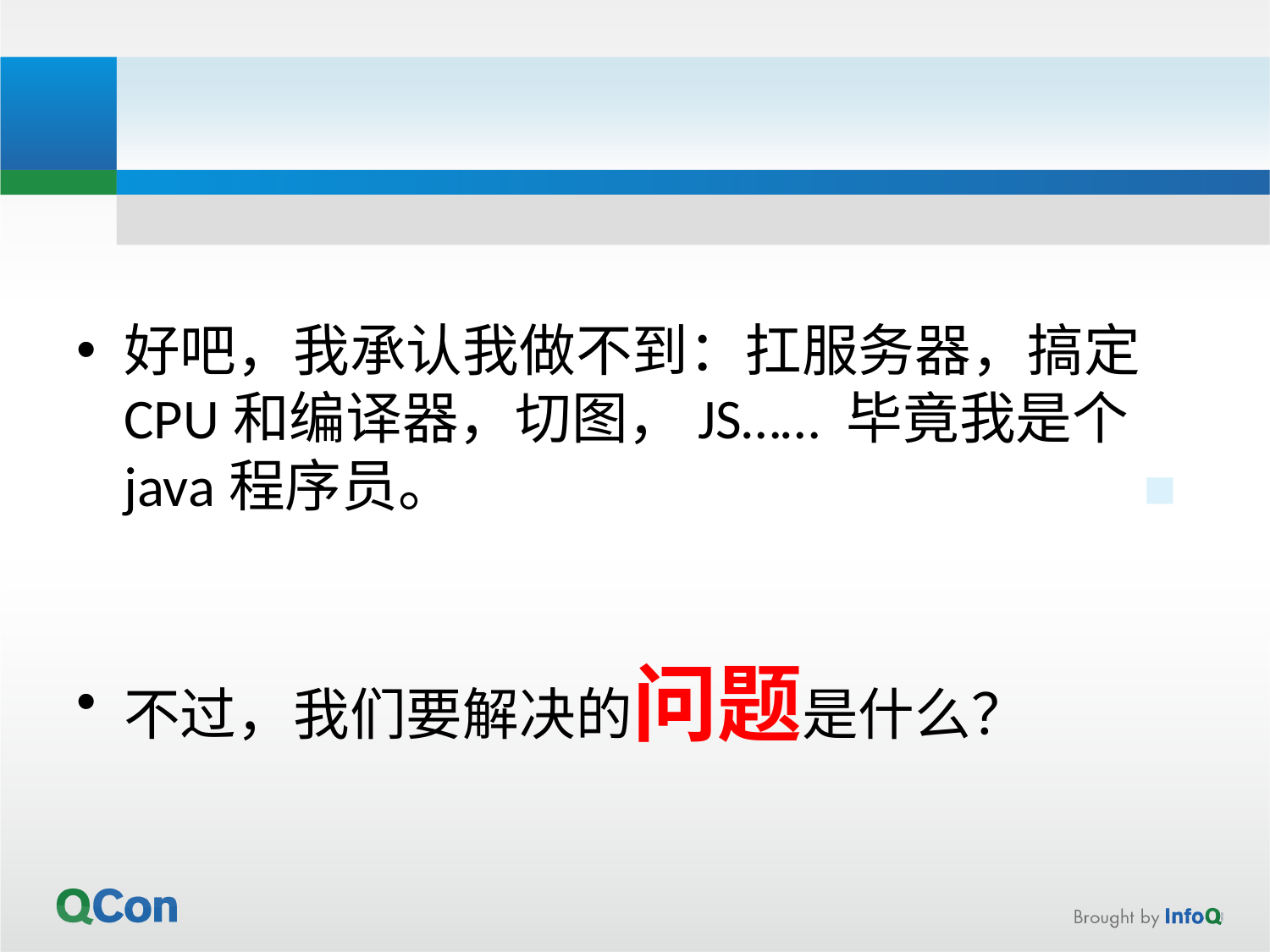

好吧，我承认我做不到：扛服务器，搞定CPU和编译器，切图，JS…… 毕竟我是个java程序员。
不过，我们要解决的问题是什么？